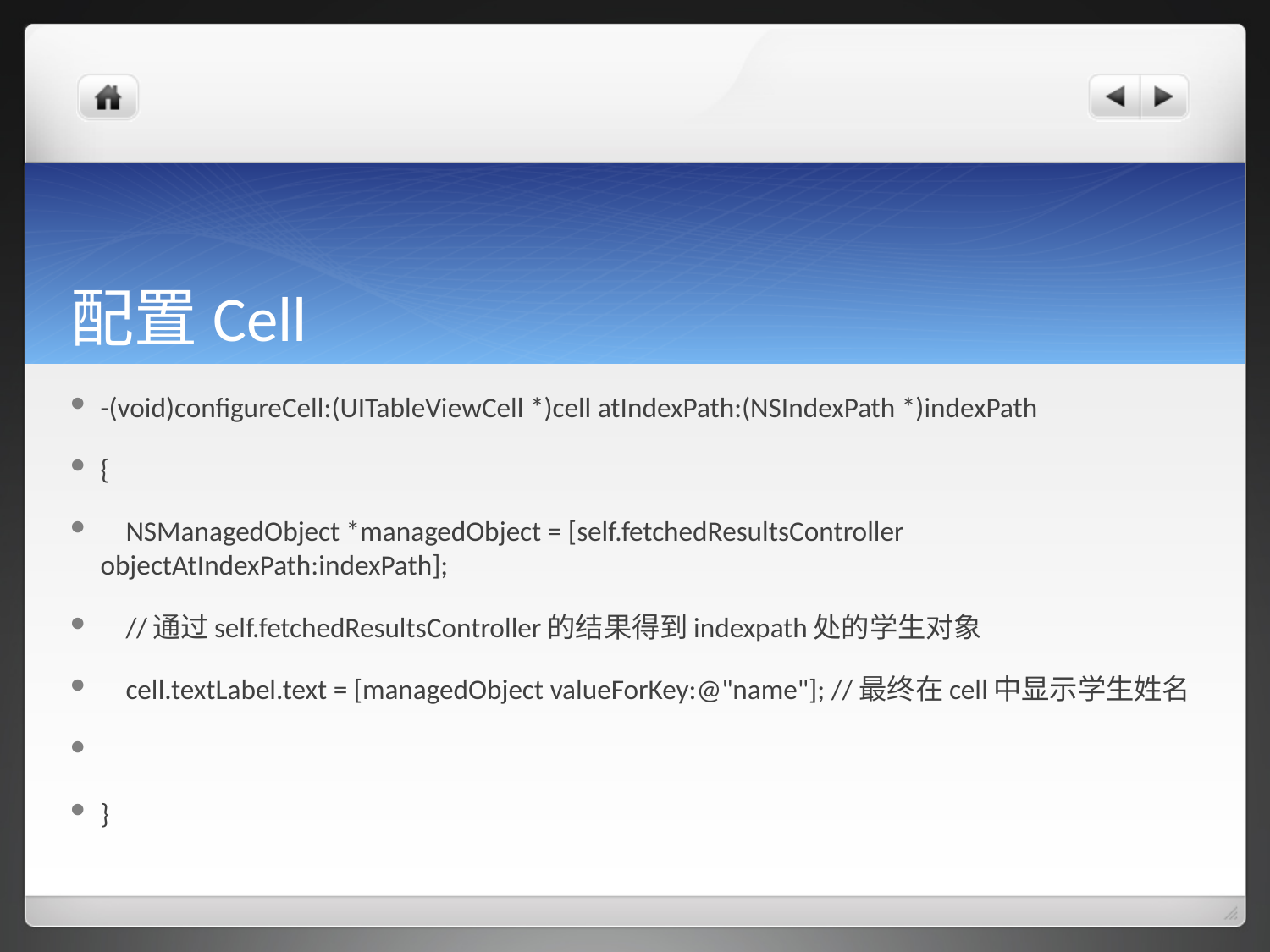

# 配置Cell
-(void)configureCell:(UITableViewCell *)cell atIndexPath:(NSIndexPath *)indexPath
{
    NSManagedObject *managedObject = [self.fetchedResultsController objectAtIndexPath:indexPath];
    //通过self.fetchedResultsController的结果得到indexpath处的学生对象
    cell.textLabel.text = [managedObject valueForKey:@"name"]; //最终在cell中显示学生姓名

}